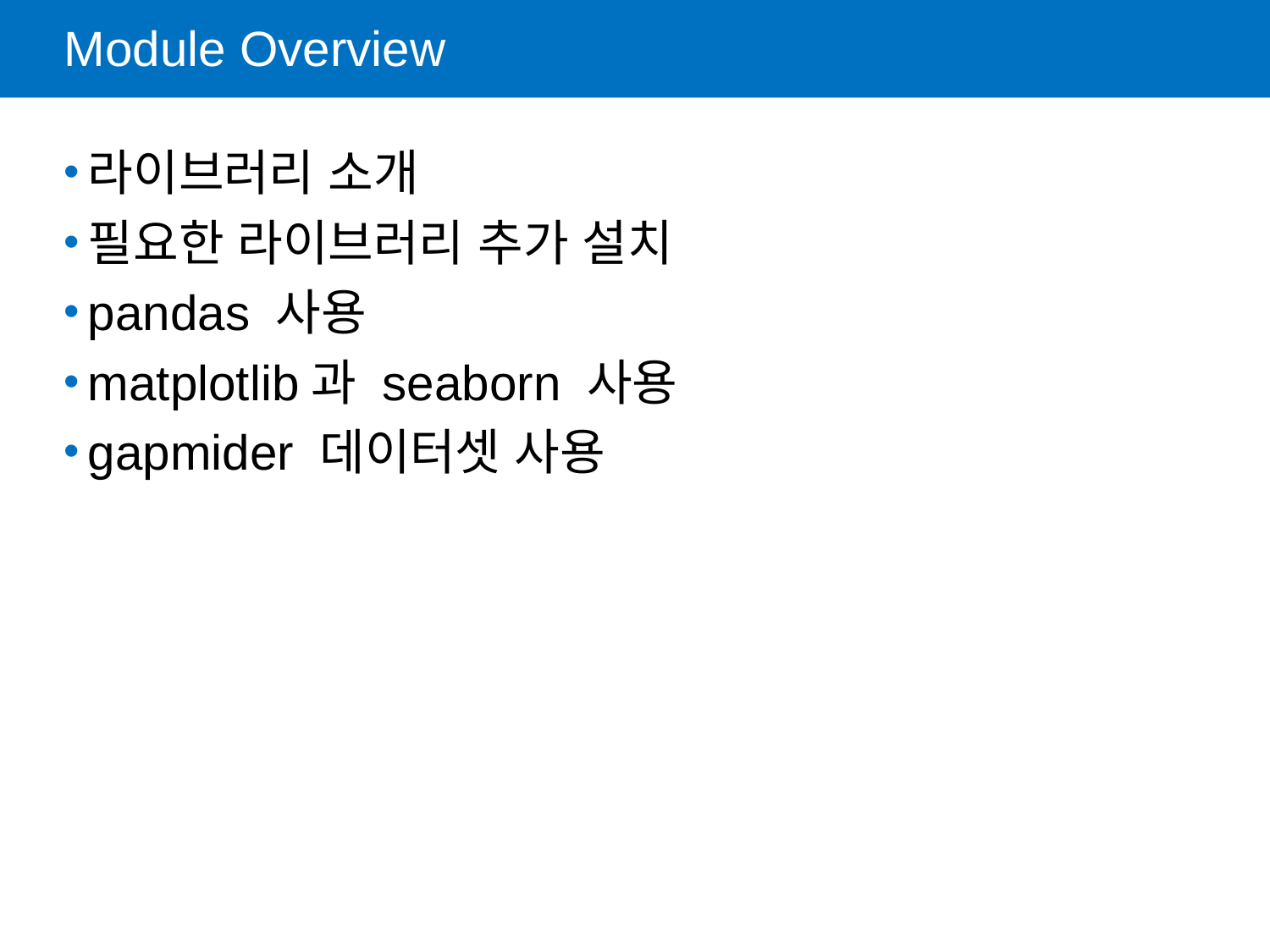

# Module Overview
라이브러리 소개
필요한 라이브러리 추가 설치
pandas 사용
matplotlib과 seaborn 사용
gapmider 데이터셋 사용